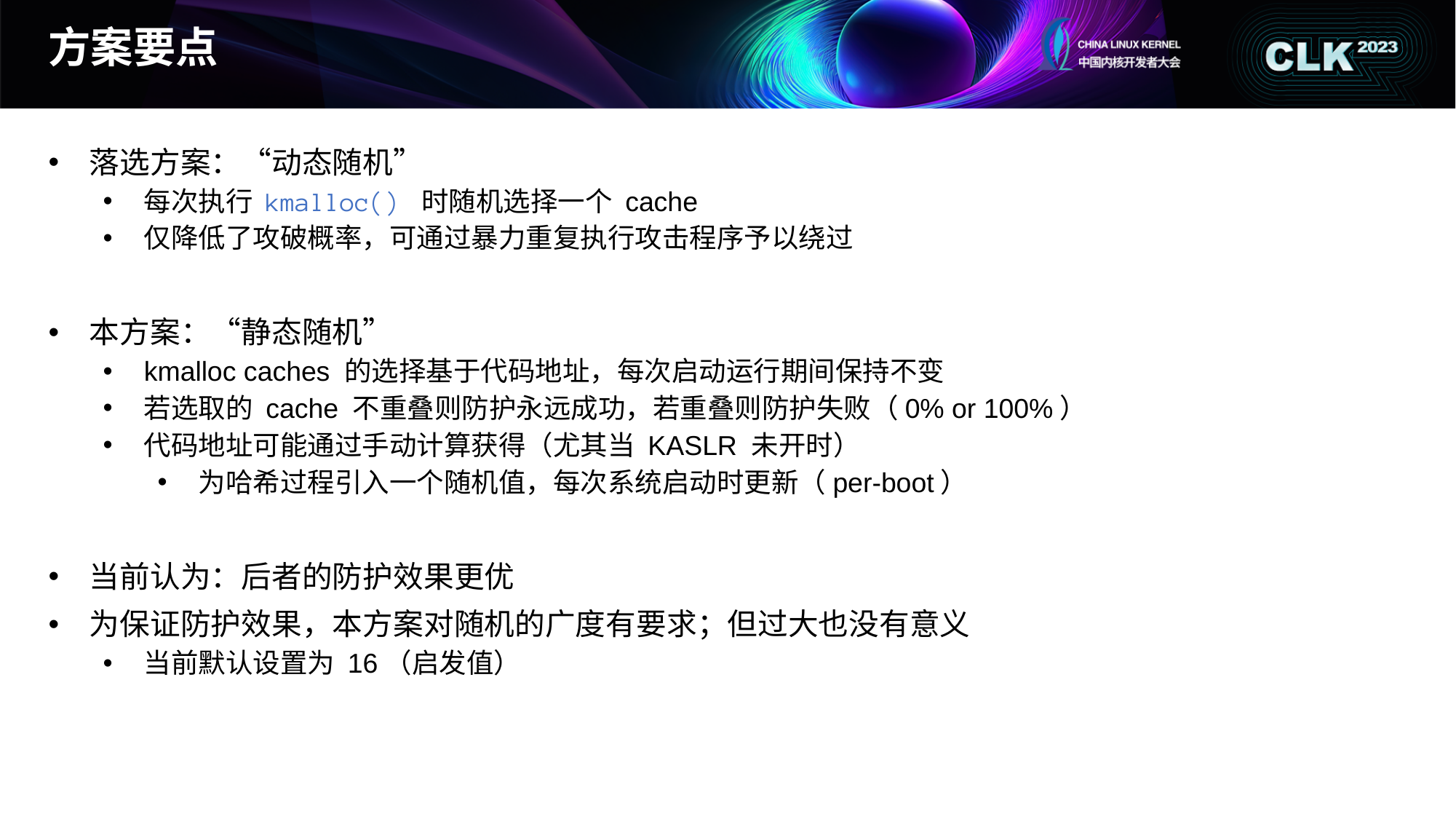

# 方案要点
落选方案：“动态随机”
每次执行 kmalloc() 时随机选择一个 cache
仅降低了攻破概率，可通过暴力重复执行攻击程序予以绕过

本方案：“静态随机”
kmalloc caches 的选择基于代码地址，每次启动运行期间保持不变
若选取的 cache 不重叠则防护永远成功，若重叠则防护失败（0% or 100%）
代码地址可能通过手动计算获得（尤其当 KASLR 未开时）
为哈希过程引入一个随机值，每次系统启动时更新（per-boot）

当前认为：后者的防护效果更优
为保证防护效果，本方案对随机的广度有要求；但过大也没有意义
当前默认设置为 16（启发值）